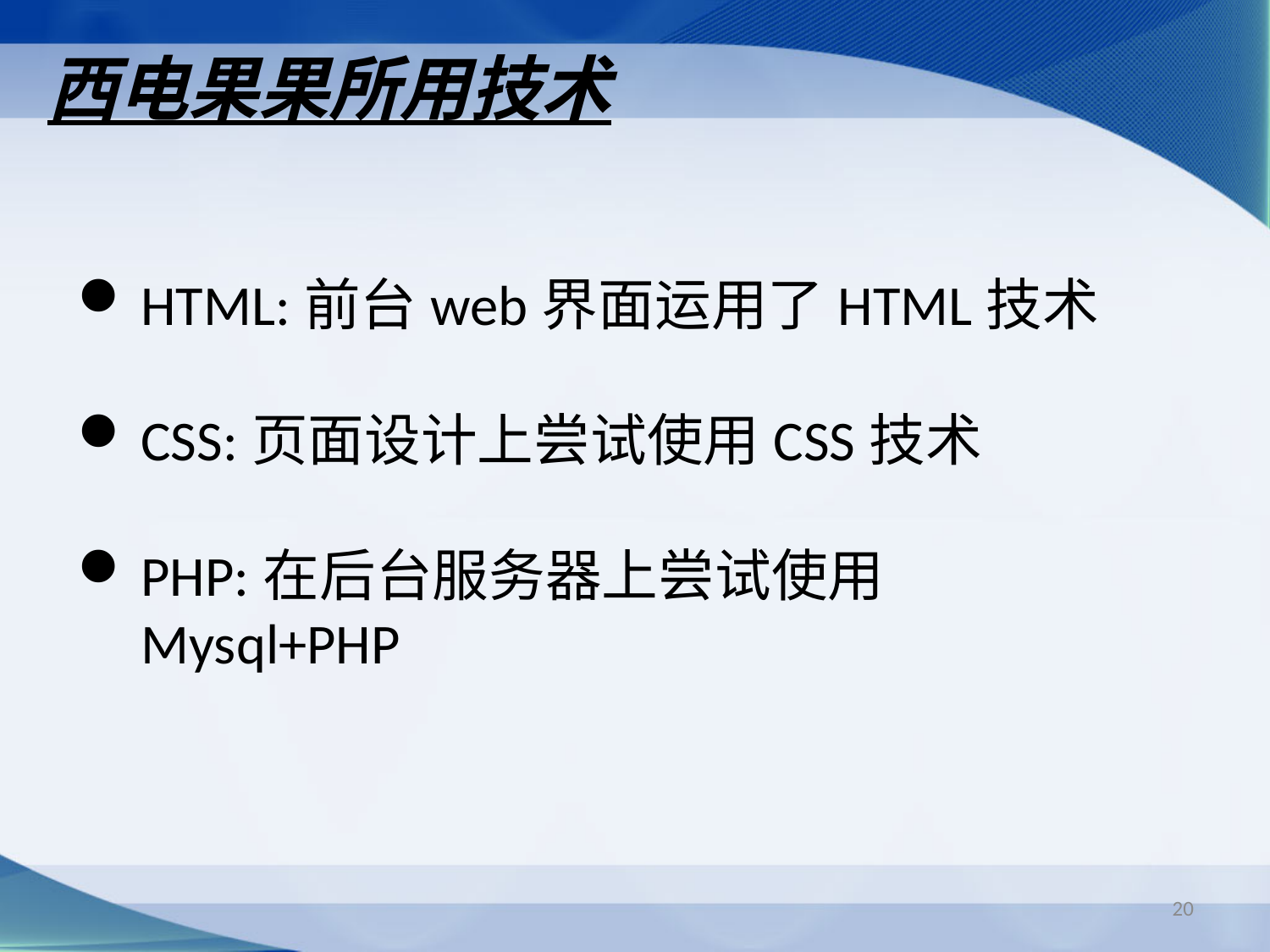

西电果果所用技术
HTML:前台web界面运用了HTML技术

CSS:页面设计上尝试使用CSS技术

PHP:在后台服务器上尝试使用Mysql+PHP

20